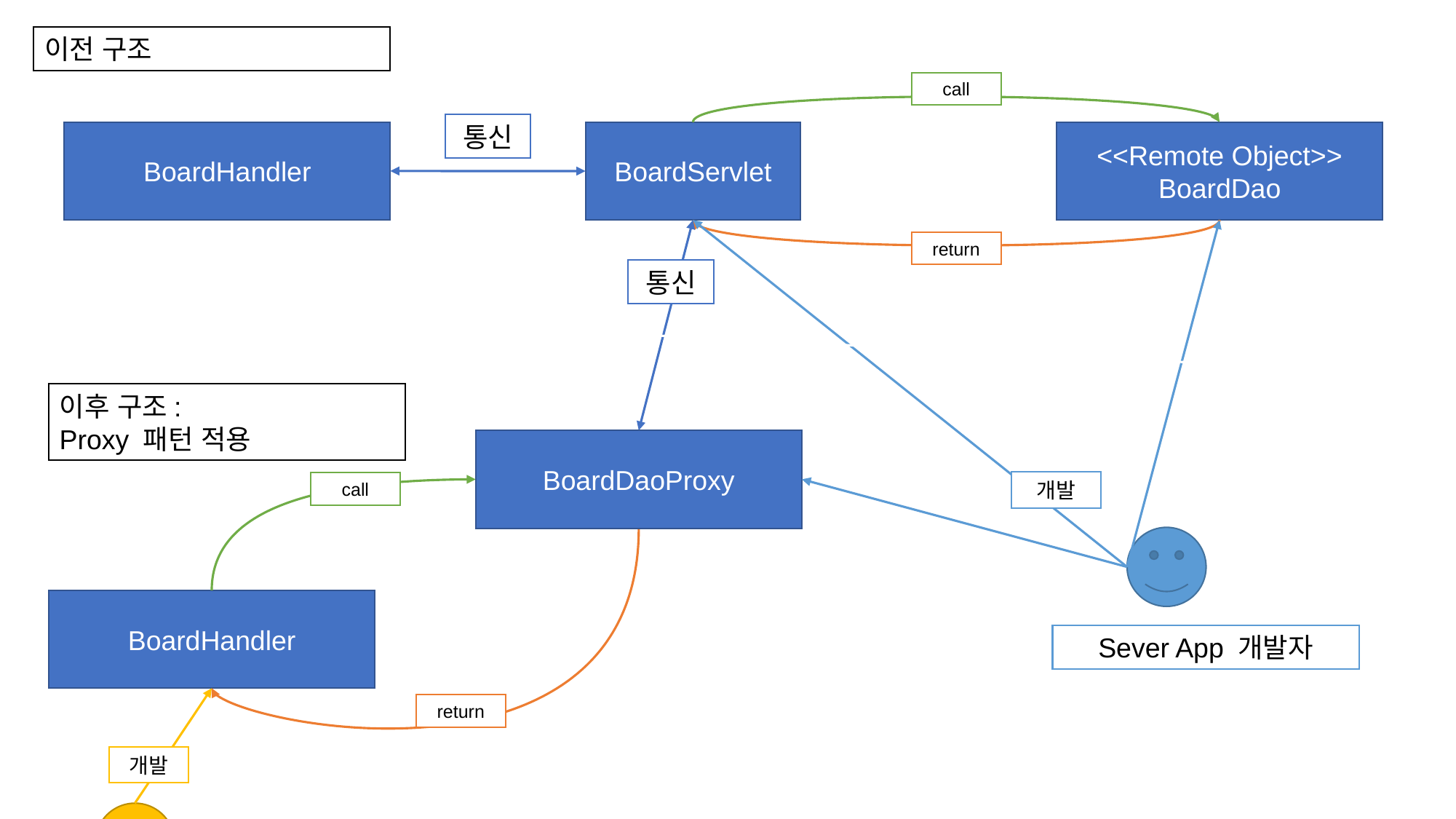

이전 구조
call
통신
BoardHandler
<<Remote Object>>
BoardDao
BoardServlet
return
통신
이후 구조:
Proxy 패턴 적용
BoardDaoProxy
개발
call

BoardHandler
Sever App 개발자
return
개발

Client App 개발자